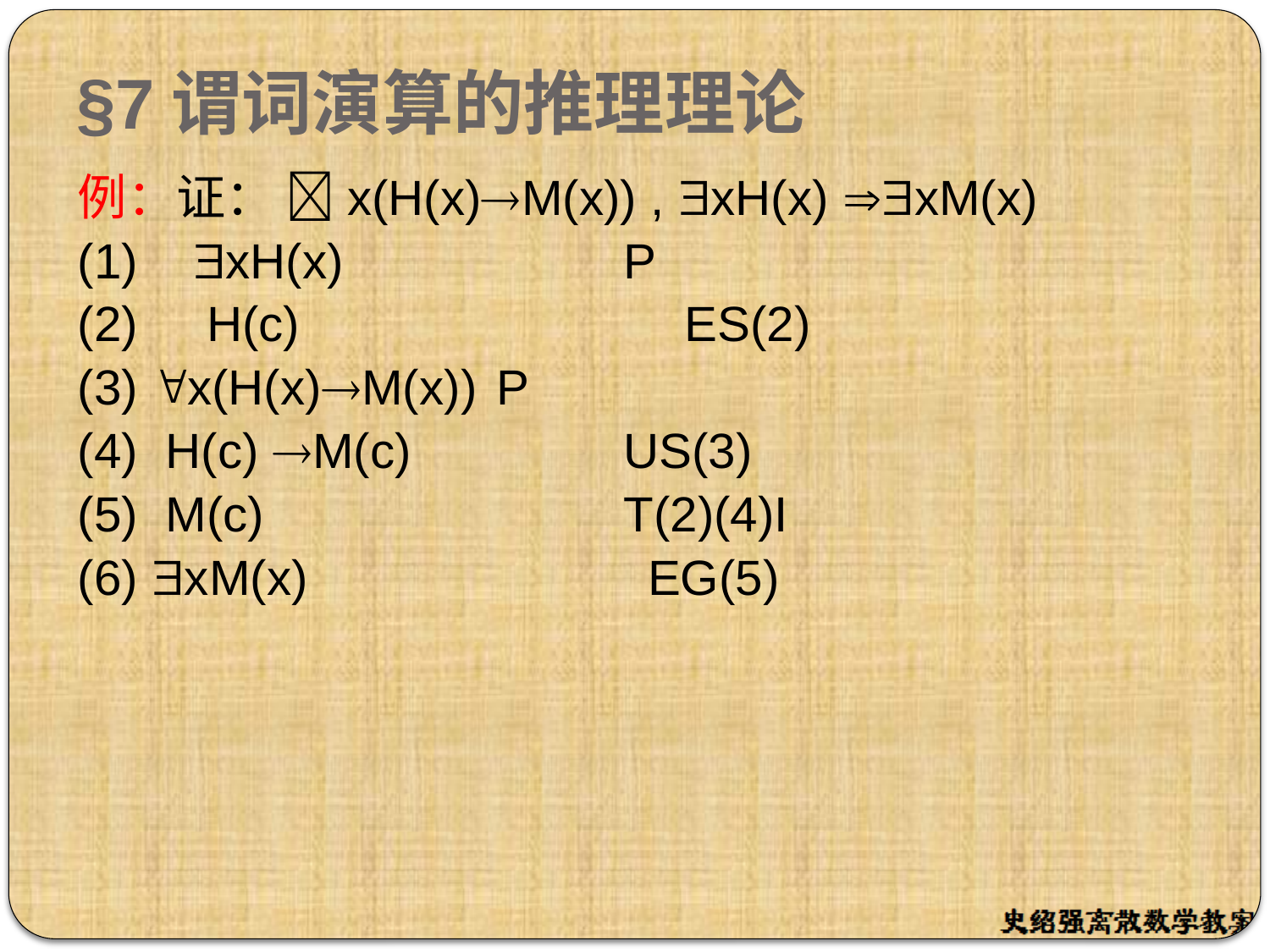

# §7谓词演算的推理理论
例：证： ∀x(H(x)→M(x)) , ∃xH(x) ⇒∃xM(x)
(1)    ∃xH(x)       		P
(2)     H(c)                            ES(2)
(3) ∀x(H(x)→M(x)) 	P
(4)  H(c) →M(c)		US(3)
(5)  M(c)			T(2)(4)I
(6) ∃xM(x)   		           EG(5)